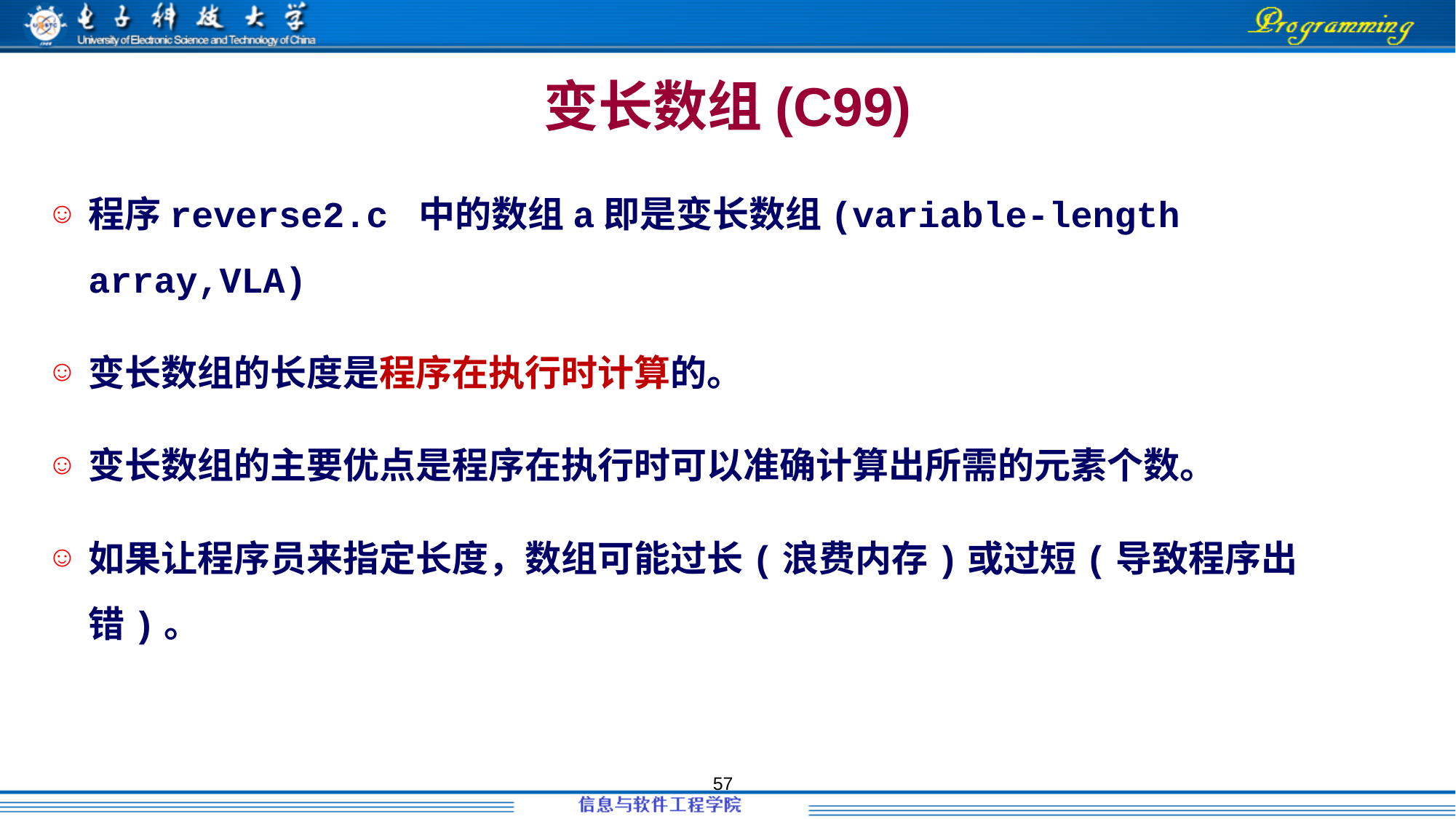

变长数组(C99)
程序reverse2.c 中的数组a即是变长数组(variable-length array,VLA)
变长数组的长度是程序在执行时计算的。
变长数组的主要优点是程序在执行时可以准确计算出所需的元素个数。
如果让程序员来指定长度，数组可能过长(浪费内存)或过短(导致程序出错)。
57